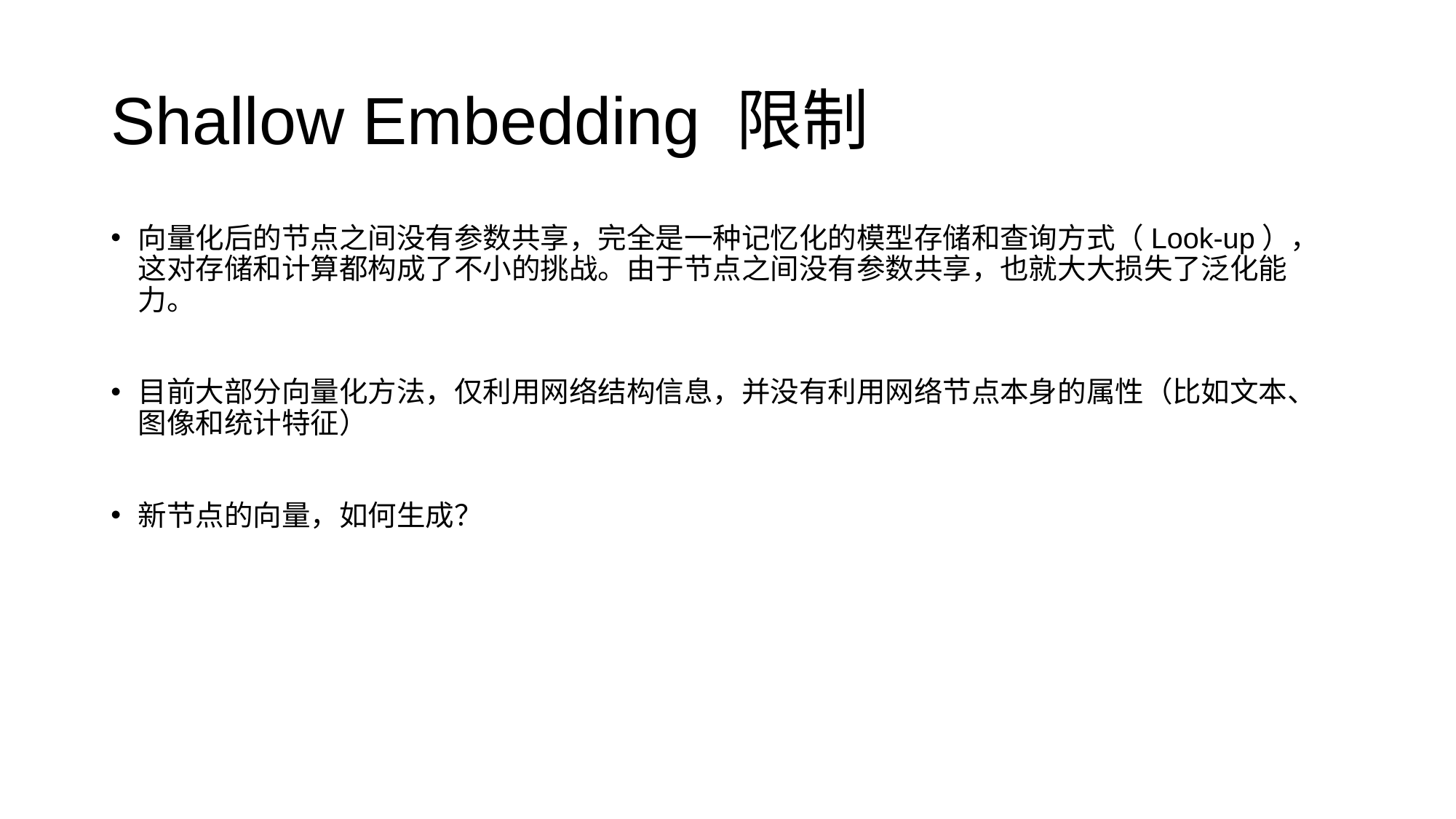

# Shallow Embedding 限制
向量化后的节点之间没有参数共享，完全是一种记忆化的模型存储和查询方式（Look-up），这对存储和计算都构成了不小的挑战。由于节点之间没有参数共享，也就大大损失了泛化能力。

目前大部分向量化方法，仅利用网络结构信息，并没有利用网络节点本身的属性（比如文本、图像和统计特征）

新节点的向量，如何生成？